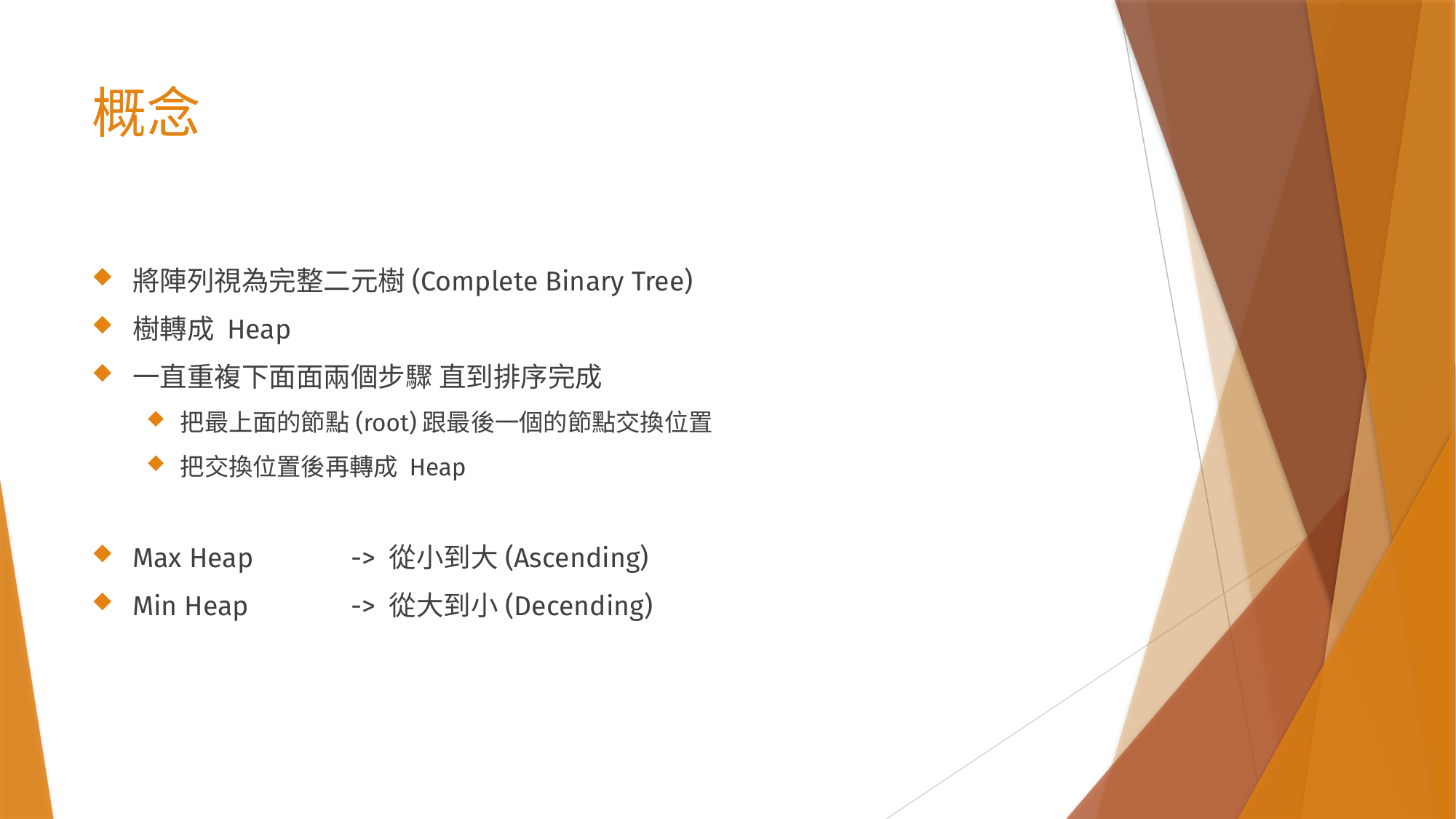

# 概念
將陣列視為完整二元樹(Complete Binary Tree)
樹轉成 Heap
一直重複下面面兩個步驟 直到排序完成
把最上面的節點(root)跟最後一個的節點交換位置
把交換位置後再轉成 Heap

Max Heap	-> 從小到大(Ascending)
Min Heap	-> 從大到小(Decending)